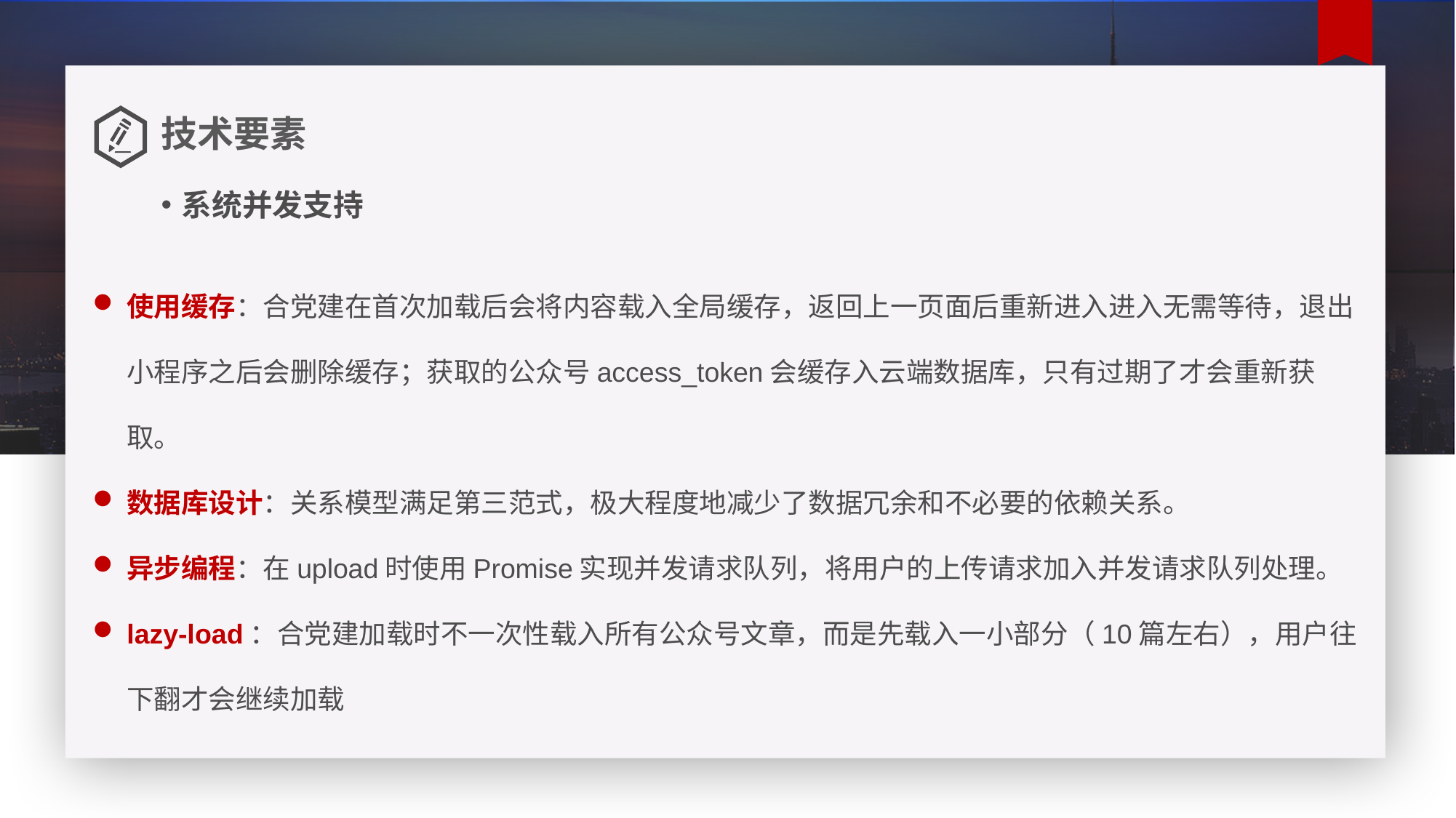

技术要素
系统并发支持
使用缓存：合党建在首次加载后会将内容载入全局缓存，返回上一页面后重新进入进入无需等待，退出小程序之后会删除缓存；获取的公众号access_token会缓存入云端数据库，只有过期了才会重新获取。
数据库设计：关系模型满足第三范式，极大程度地减少了数据冗余和不必要的依赖关系。
异步编程：在upload时使用Promise实现并发请求队列，将用户的上传请求加入并发请求队列处理。
lazy-load：合党建加载时不一次性载入所有公众号文章，而是先载入一小部分（10篇左右），用户往下翻才会继续加载